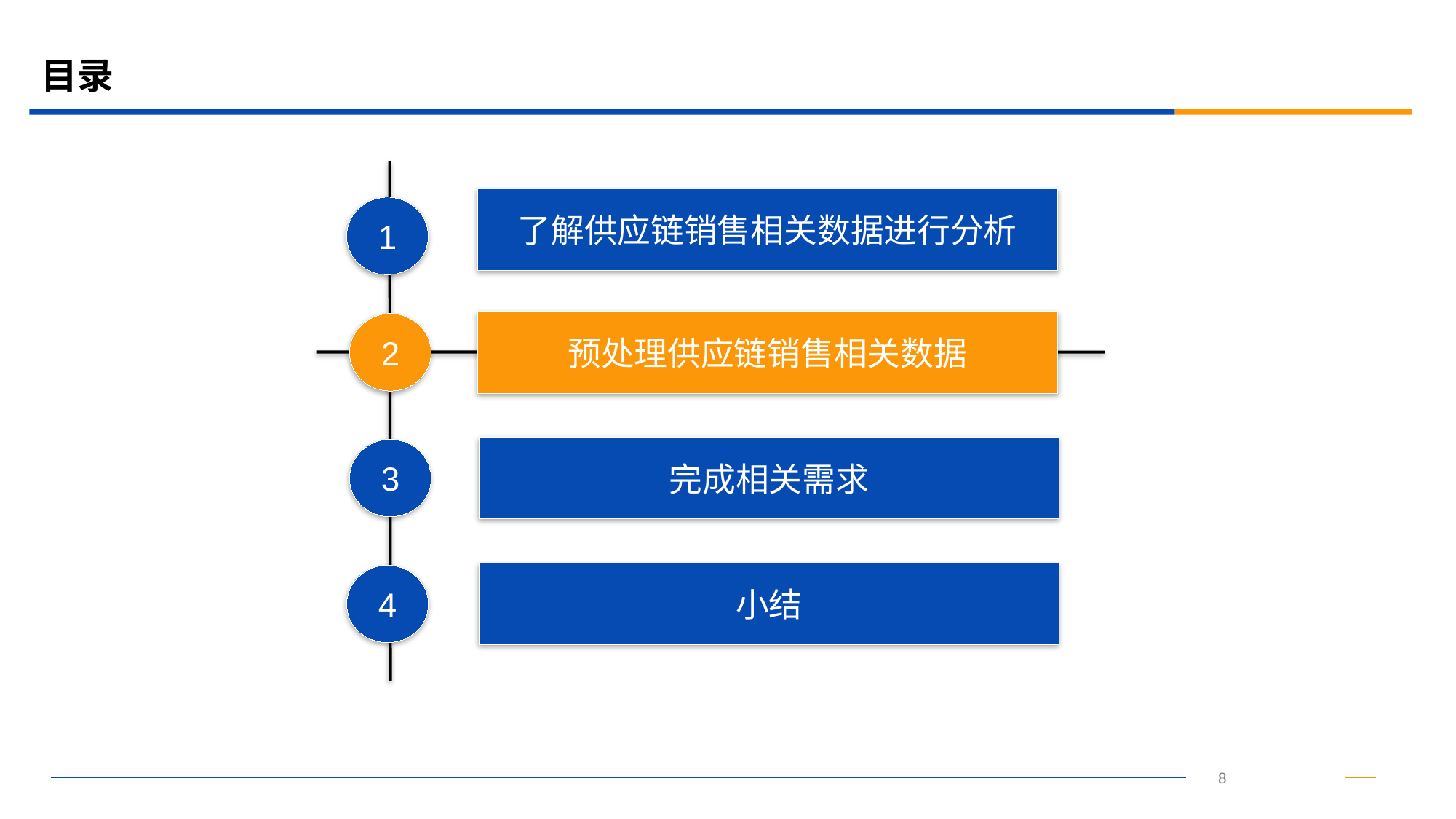

# 目录
了解供应链销售相关数据进行分析
1
预处理供应链销售相关数据
2

完成相关需求
3
小结
4